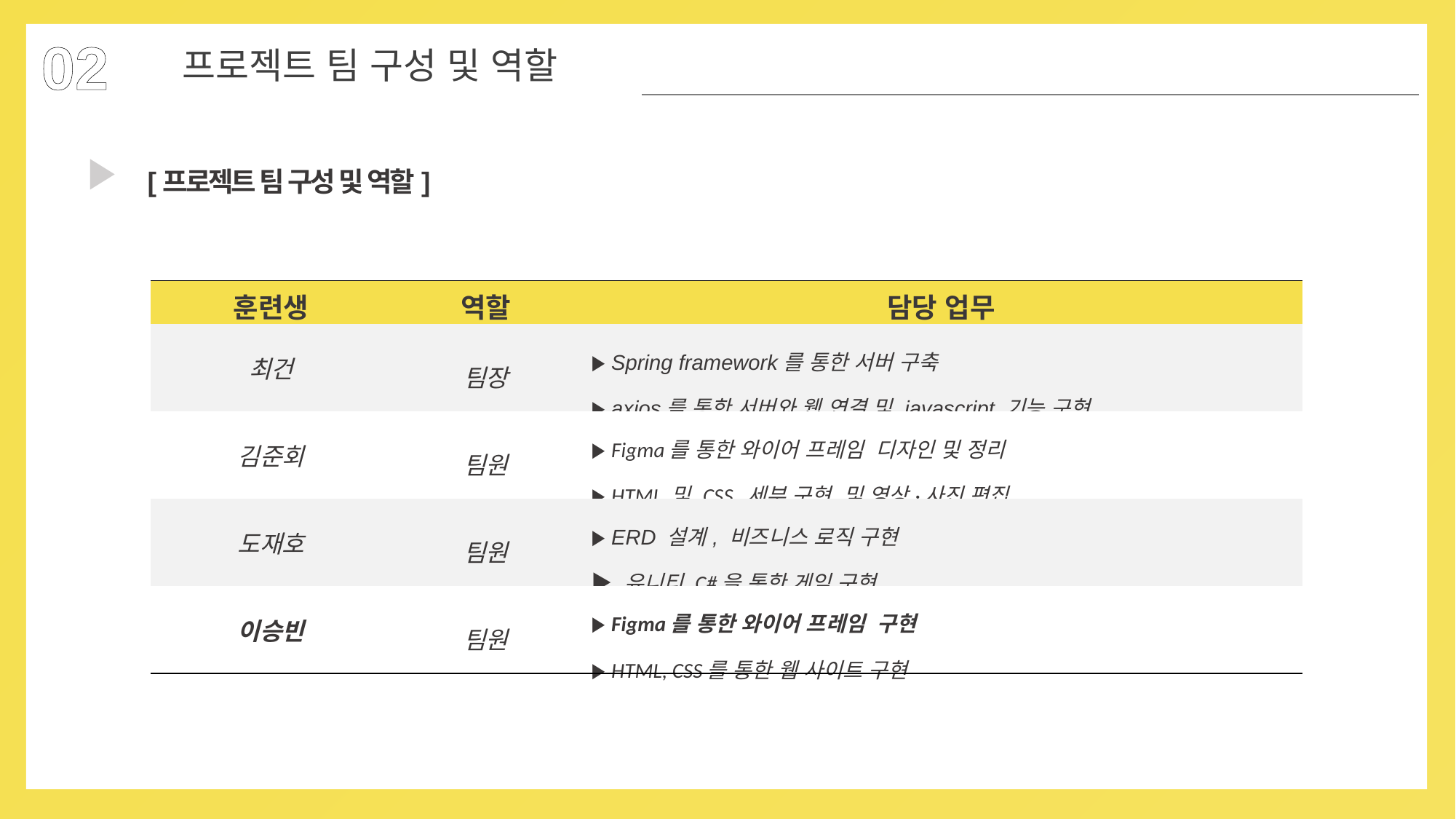

02

프로젝트 팀 구성 및 역할
▶
[프로젝트 팀 구성 및 역할]
| 훈련생 | 역할 | 담당 업무 |
| --- | --- | --- |
| 최건 | 팀장 | ▶ Spring framework를 통한 서버 구축 ▶ axios를 통한 서버와 웹 연결 및 javascript 기능 구현 |
| 김준회 | 팀원 | ▶ Figma를 통한 와이어 프레임 디자인 및 정리 ▶ HTML 및 CSS 세부 구현 및 영상·사진 편집 |
| 도재호 | 팀원 | ▶ ERD 설계, 비즈니스 로직 구현 ▶ 유니티,C#을 통한 게임 구현 |
| 이승빈 | 팀원 | ▶ Figma를 통한 와이어 프레임 구현 ▶ HTML, CSS를 통한 웹 사이트 구현 |